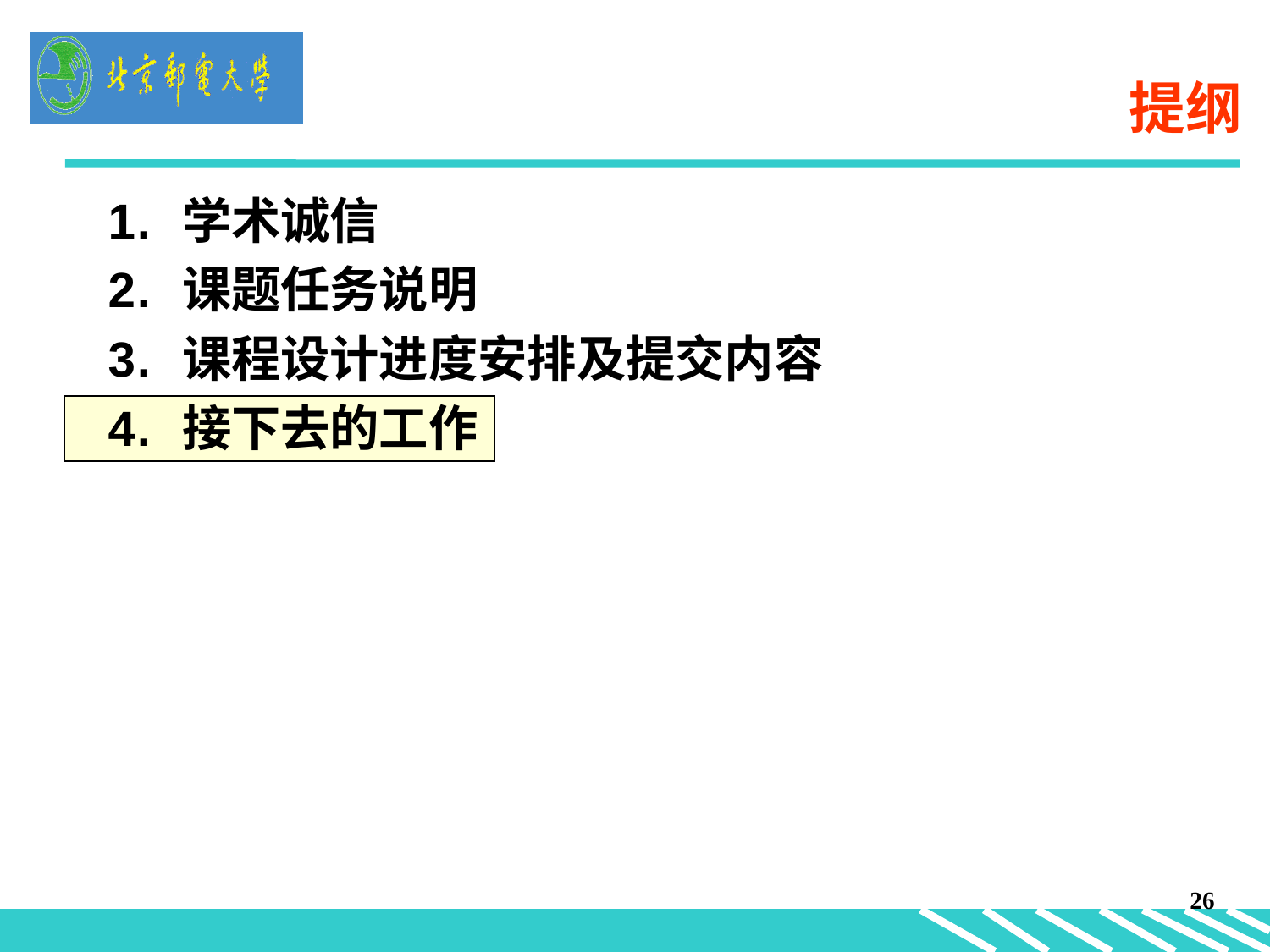

# 提纲
学术诚信
课题任务说明
课程设计进度安排及提交内容
接下去的工作

26